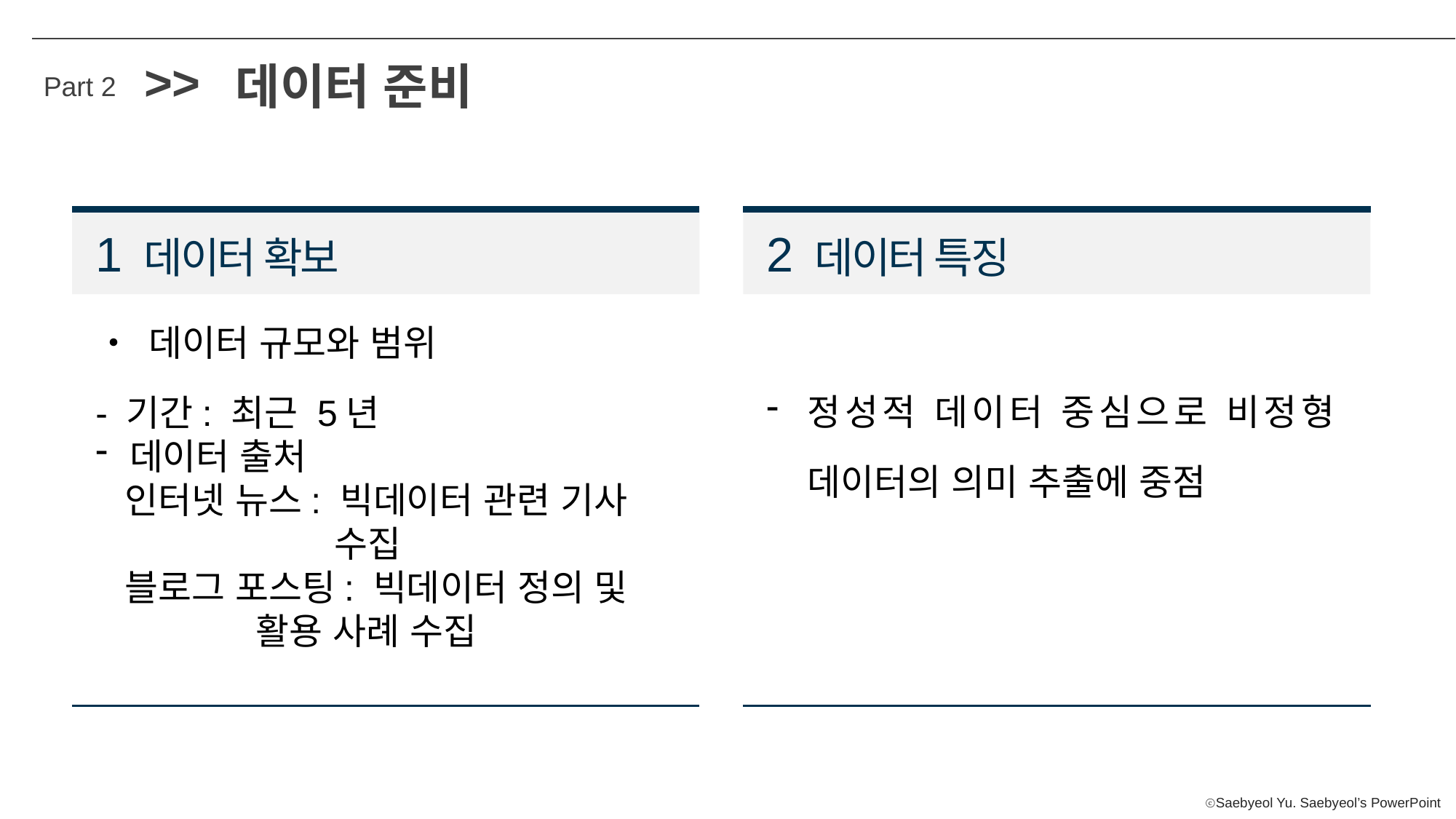

>>
데이터 준비
Part 2

2
1
데이터 특징
데이터 확보
• 데이터 규모와 범위
- 기간: 최근 5년
데이터 출처
  인터넷 뉴스: 빅데이터 관련 기사       		  수집
  블로그 포스팅: 빅데이터 정의 및 		     활용 사례 수집

정성적 데이터 중심으로 비정형 데이터의 의미 추출에 중점